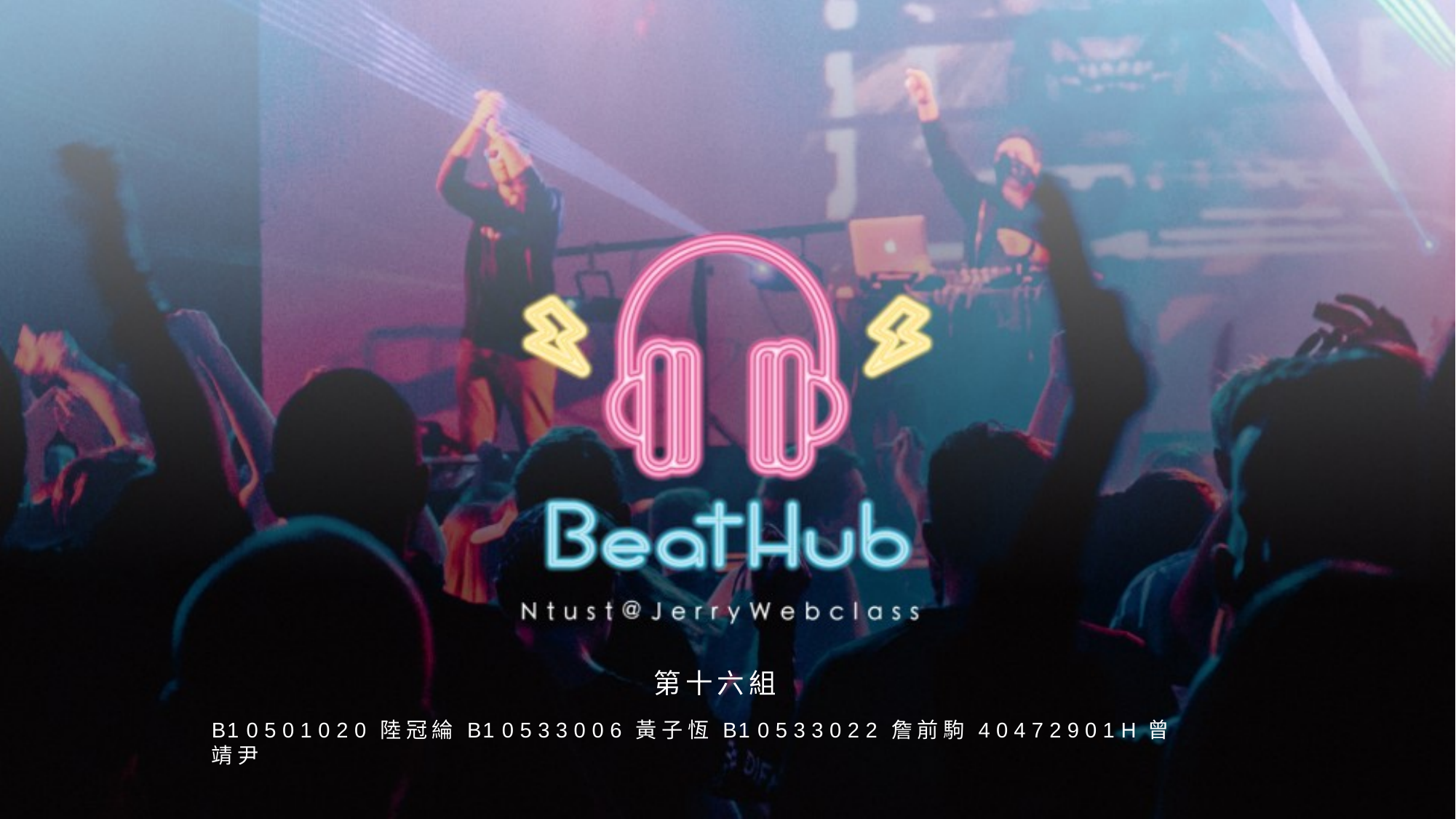

第⼗六組
B1 0 5 0 1 0 2 0 陸冠綸 B1 0 5 3 3 0 0 6 ⿈⼦恆 B1 0 5 3 3 0 2 2 詹前駒 4 0 4 7 2 9 0 1 H 曾靖尹